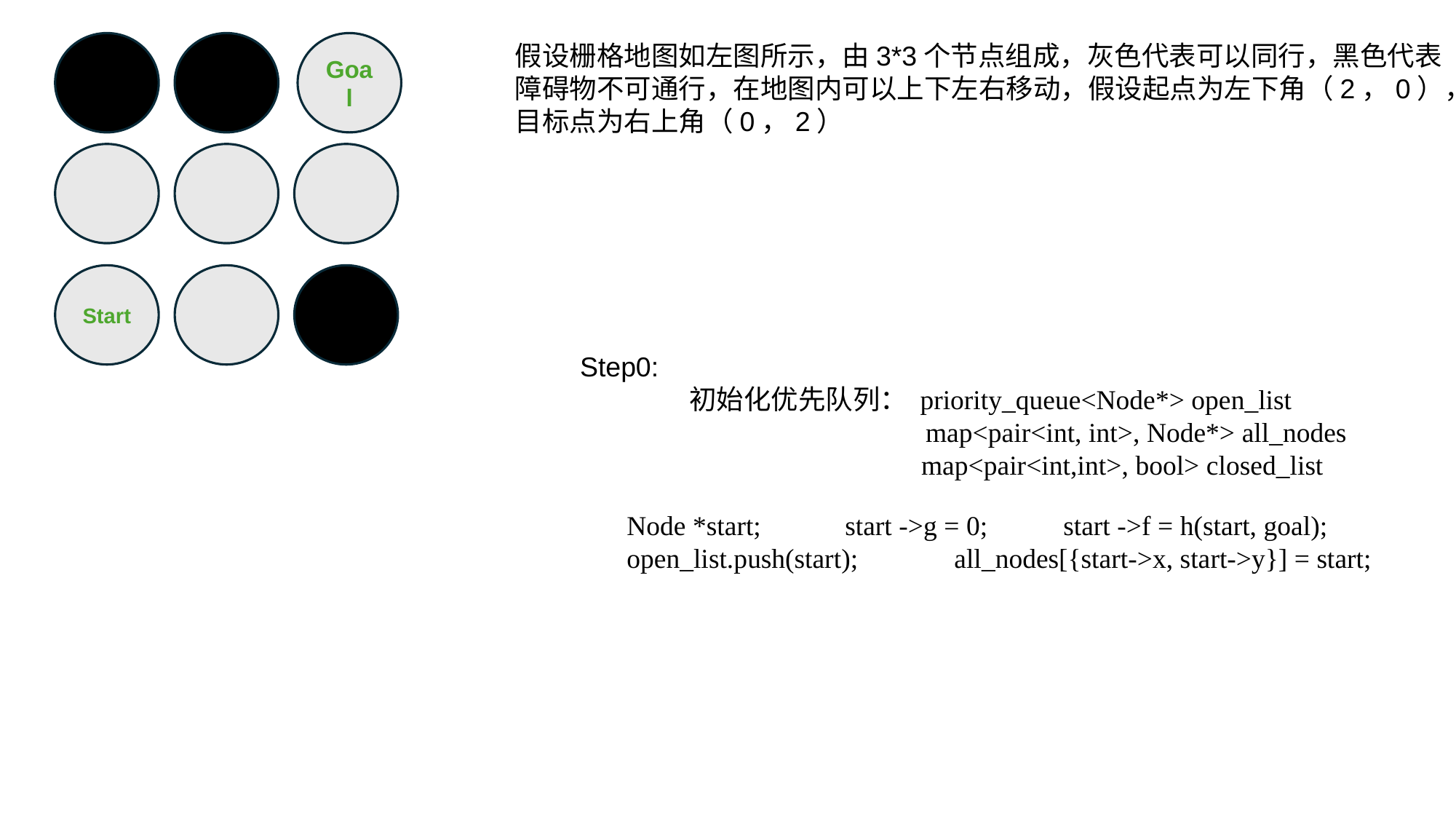

Goal
假设栅格地图如左图所示，由3*3个节点组成，灰色代表可以同行，黑色代表
障碍物不可通行，在地图内可以上下左右移动，假设起点为左下角（2，0），
目标点为右上角（0，2）

Start

Step0:
	初始化优先队列： priority_queue<Node*> open_list
                                                  map<pair<int, int>, Node*> all_nodes
			  map<pair<int,int>, bool> closed_list
Node *start;	start ->g = 0;	start ->f = h(start, goal);
open_list.push(start);	all_nodes[{start->x, start->y}] = start;